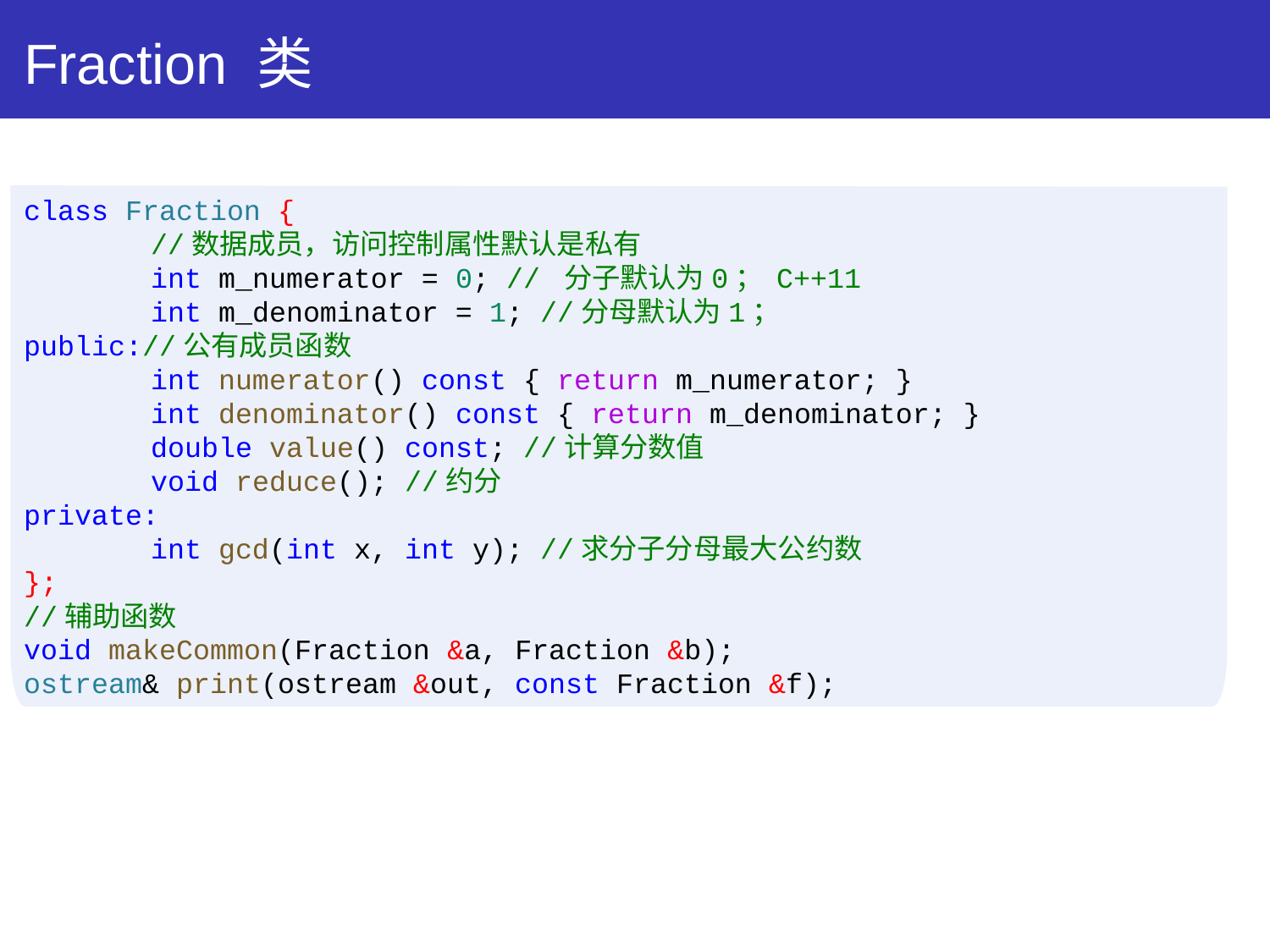

Fraction 类
class Fraction {
	//数据成员，访问控制属性默认是私有
	int m_numerator = 0; // 分子默认为0； C++11
	int m_denominator = 1; //分母默认为1；
public://公有成员函数
	int numerator() const { return m_numerator; }
	int denominator() const { return m_denominator; }
	double value() const; //计算分数值
	void reduce(); //约分
private:
	int gcd(int x, int y); //求分子分母最大公约数
};
//辅助函数
void makeCommon(Fraction &a, Fraction &b);
ostream& print(ostream &out, const Fraction &f);
11